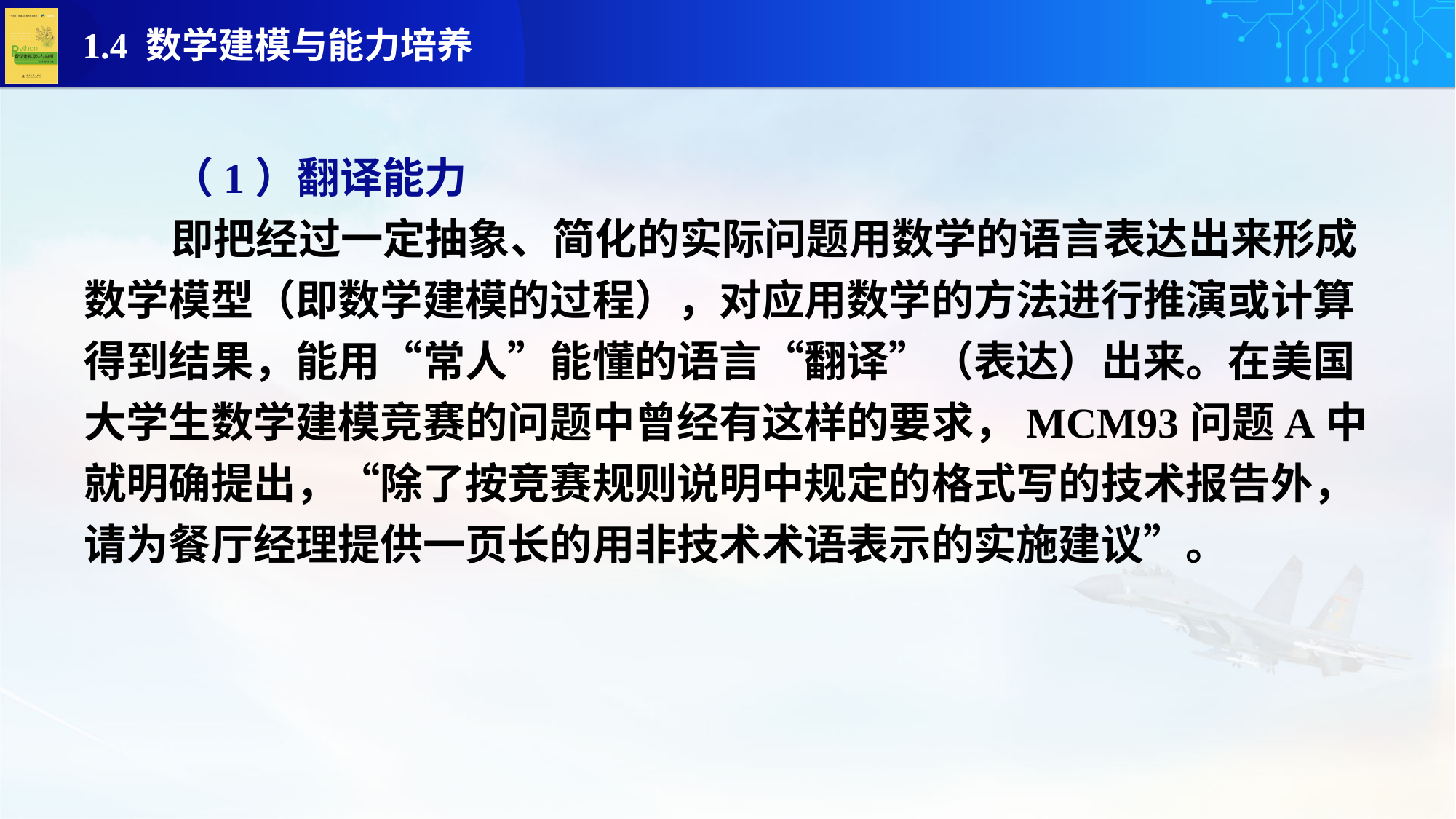

（1）翻译能力
        即把经过一定抽象、简化的实际问题用数学的语言表达出来形成数学模型（即数学建模的过程），对应用数学的方法进行推演或计算得到结果，能用“常人”能懂的语言“翻译”（表达）出来。在美国大学生数学建模竞赛的问题中曾经有这样的要求，MCM93问题A中就明确提出，“除了按竞赛规则说明中规定的格式写的技术报告外，请为餐厅经理提供一页长的用非技术术语表示的实施建议”。